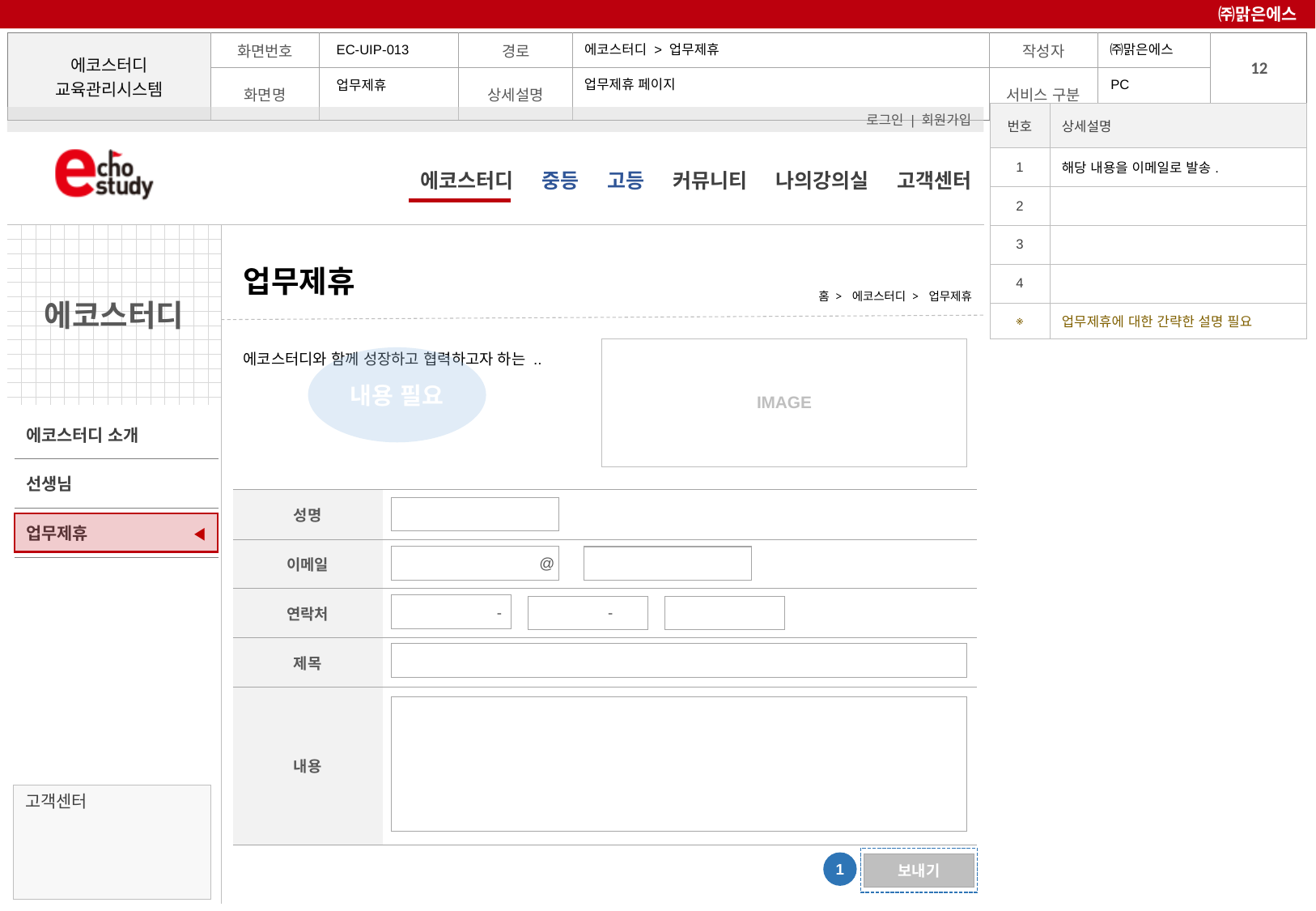

㈜맑은에스
에코스터디 > 업무제휴
EC-UIP-013
PC
업무제휴 페이지
업무제휴
| 번호 | 상세설명 |
| --- | --- |
| 1 | 해당 내용을 이메일로 발송. |
| 2 |  |
| 3 |  |
| 4 |  |
| ※ | 업무제휴에 대한 간략한 설명 필요 |
# 업무제휴
홈 > 에코스터디 > 업무제휴
에코스터디와 함께 성장하고 협력하고자 하는 ..
| IMAGE |
| --- |
내용 필요
| 성명 |  |
| --- | --- |
| 이메일 | @ |
| 연락처 | - - |
| 제목 |  |
| 내용 |  |

◀

1
보내기